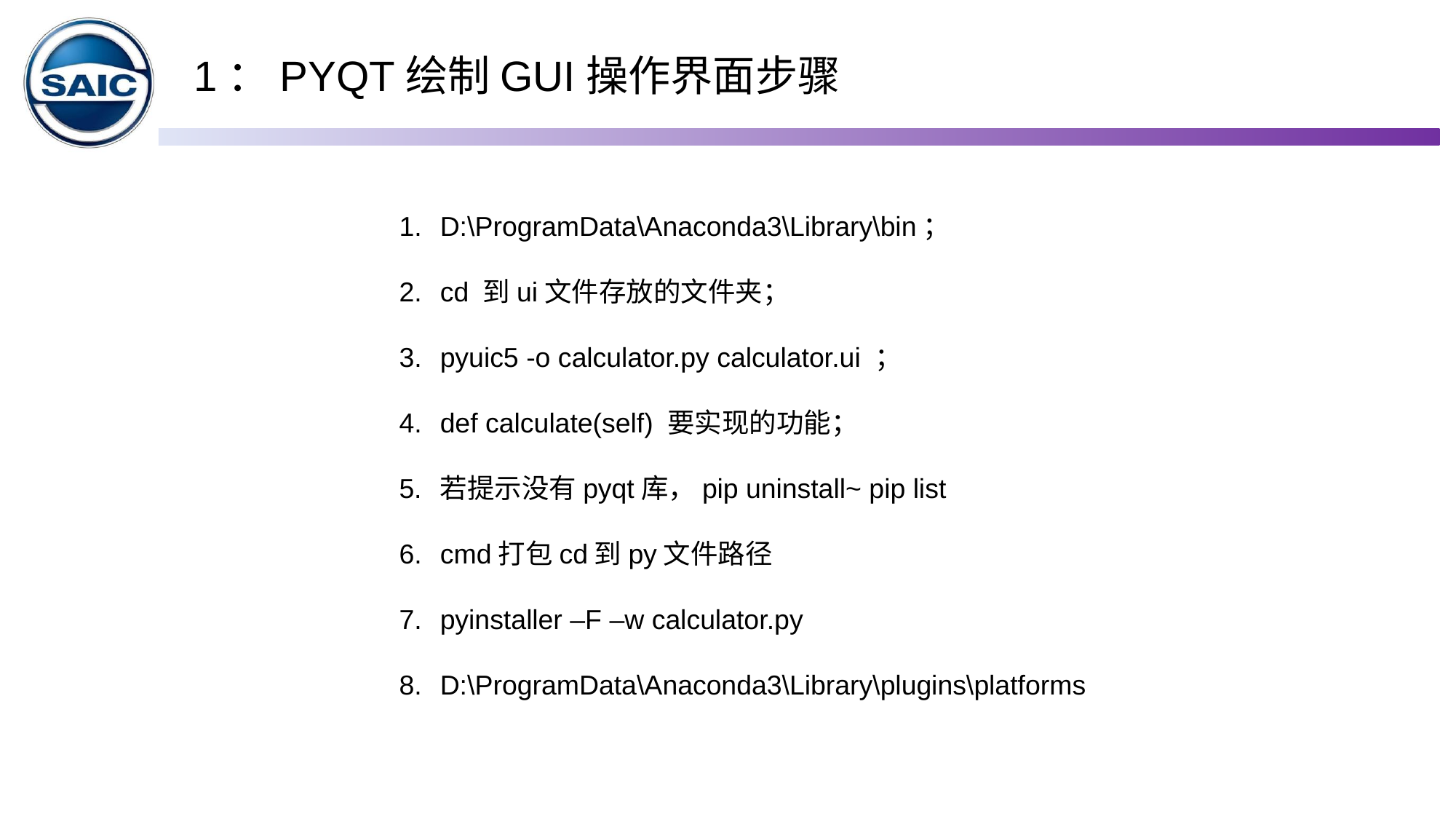

1：PYQT绘制GUI操作界面步骤
D:\ProgramData\Anaconda3\Library\bin；

cd 到ui文件存放的文件夹；

pyuic5 -o calculator.py calculator.ui ；

def calculate(self) 要实现的功能；

若提示没有pyqt库，pip uninstall~ pip list

cmd打包cd到py文件路径

pyinstaller –F –w calculator.py

D:\ProgramData\Anaconda3\Library\plugins\platforms